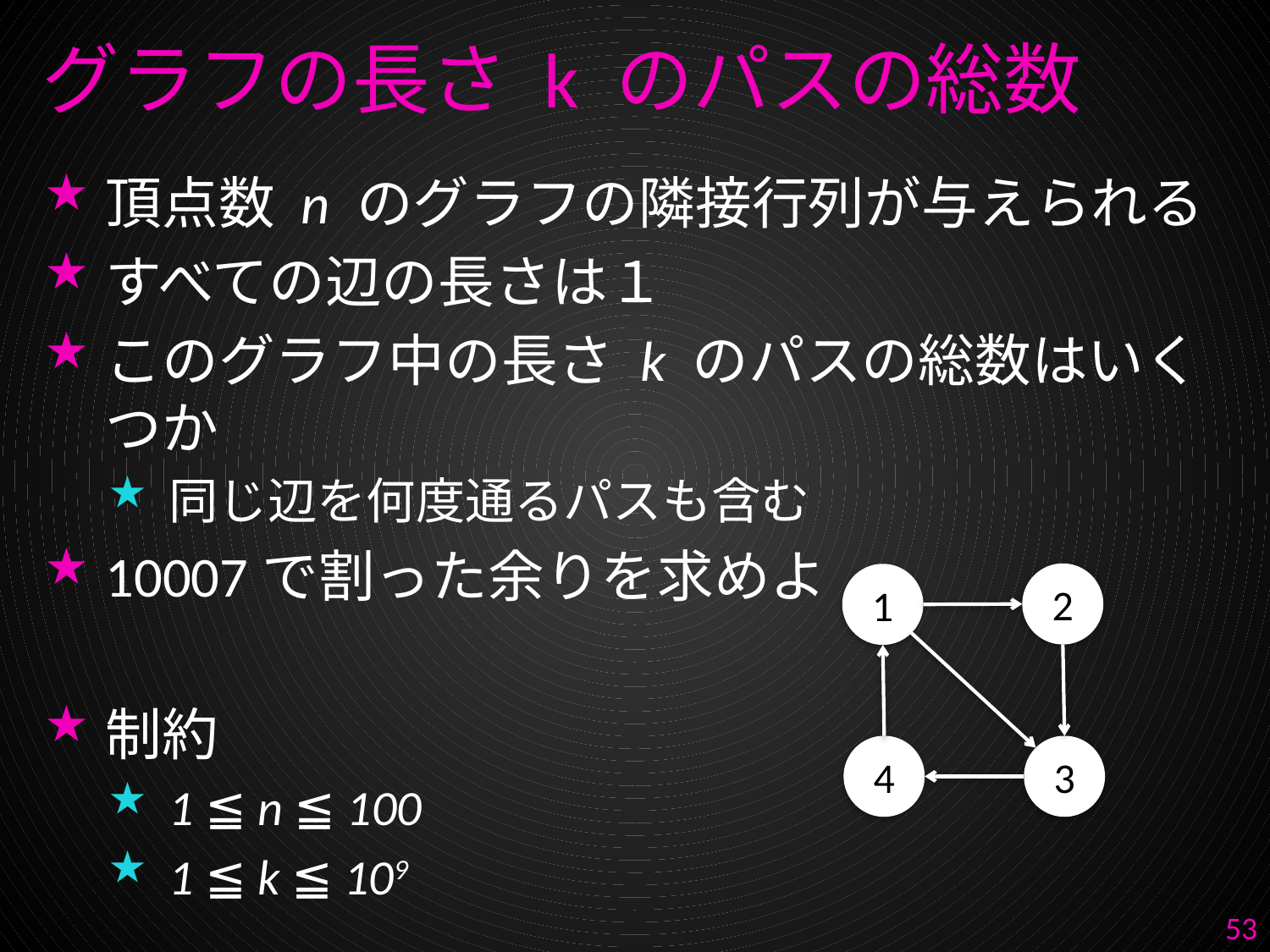

# グラフの長さ k のパスの総数
頂点数 n のグラフの隣接行列が与えられる
すべての辺の長さは１
このグラフ中の長さ k のパスの総数はいくつか
同じ辺を何度通るパスも含む
10007で割った余りを求めよ

制約
1 ≦ n ≦ 100
1 ≦ k ≦ 109

2
1
4
3
53